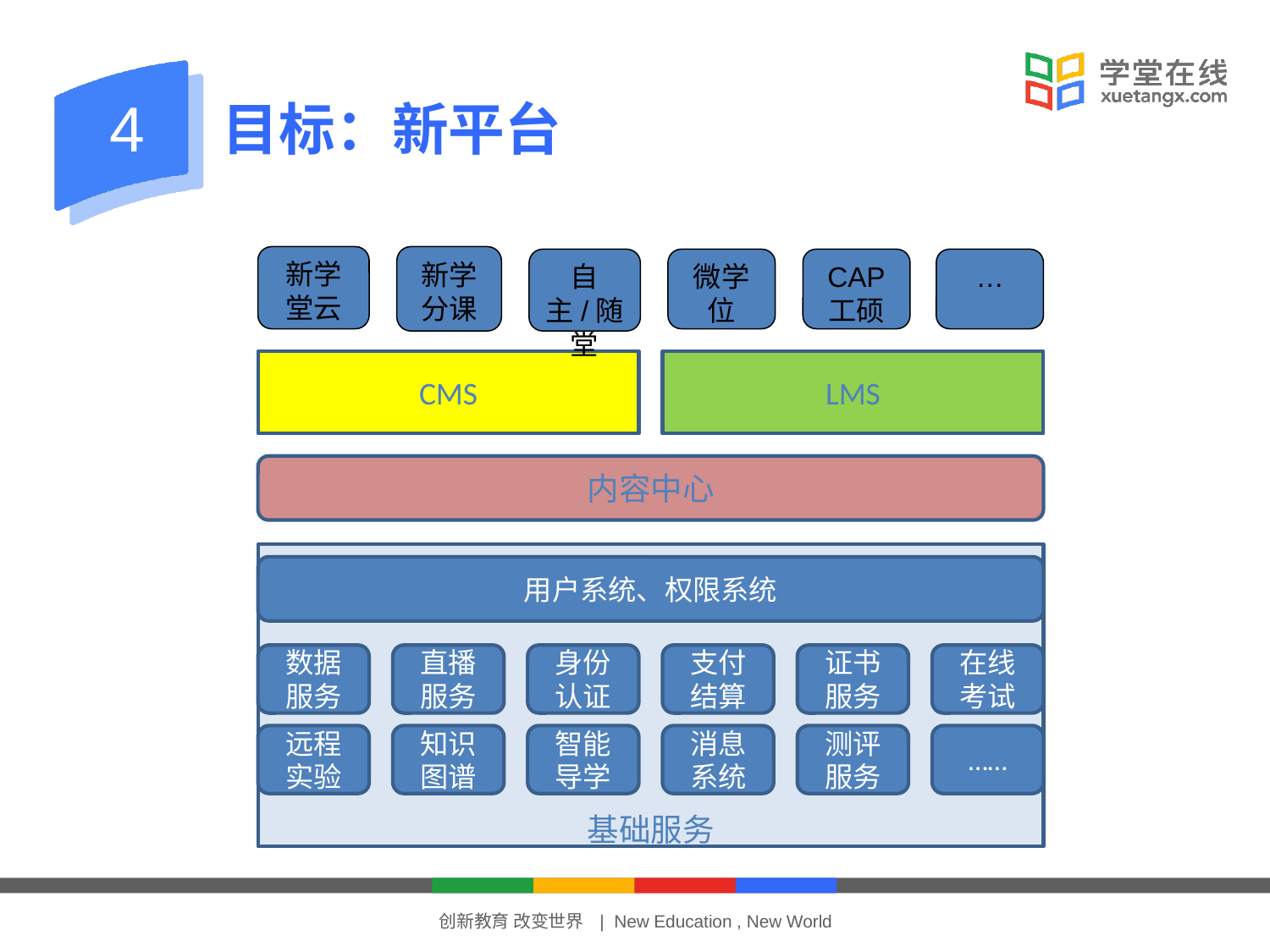

4
目标：新平台
新学堂云
新学分课
自主/随堂
微学位
CAP
工硕
…

CMS

LMS

内容中心

基础服务
用户系统、权限系统
数据服务
直播服务
身份认证
支付
结算
证书服务
在线考试
远程实验
知识图谱
智能导学
消息系统
测评服务
……